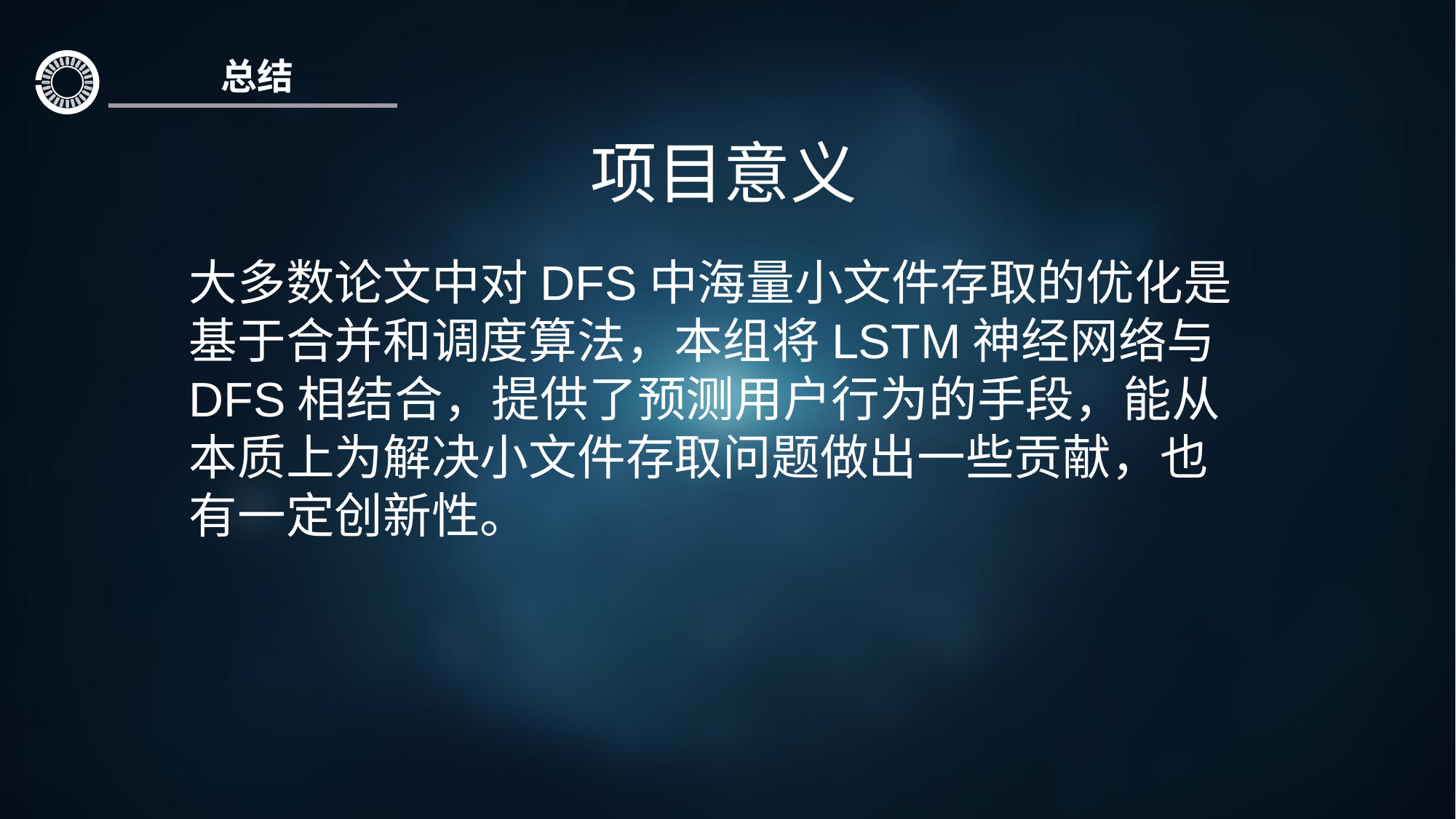

总结
项目意义
大多数论文中对DFS中海量小文件存取的优化是基于合并和调度算法，本组将LSTM神经网络与DFS相结合，提供了预测用户行为的手段，能从本质上为解决小文件存取问题做出一些贡献，也有一定创新性。